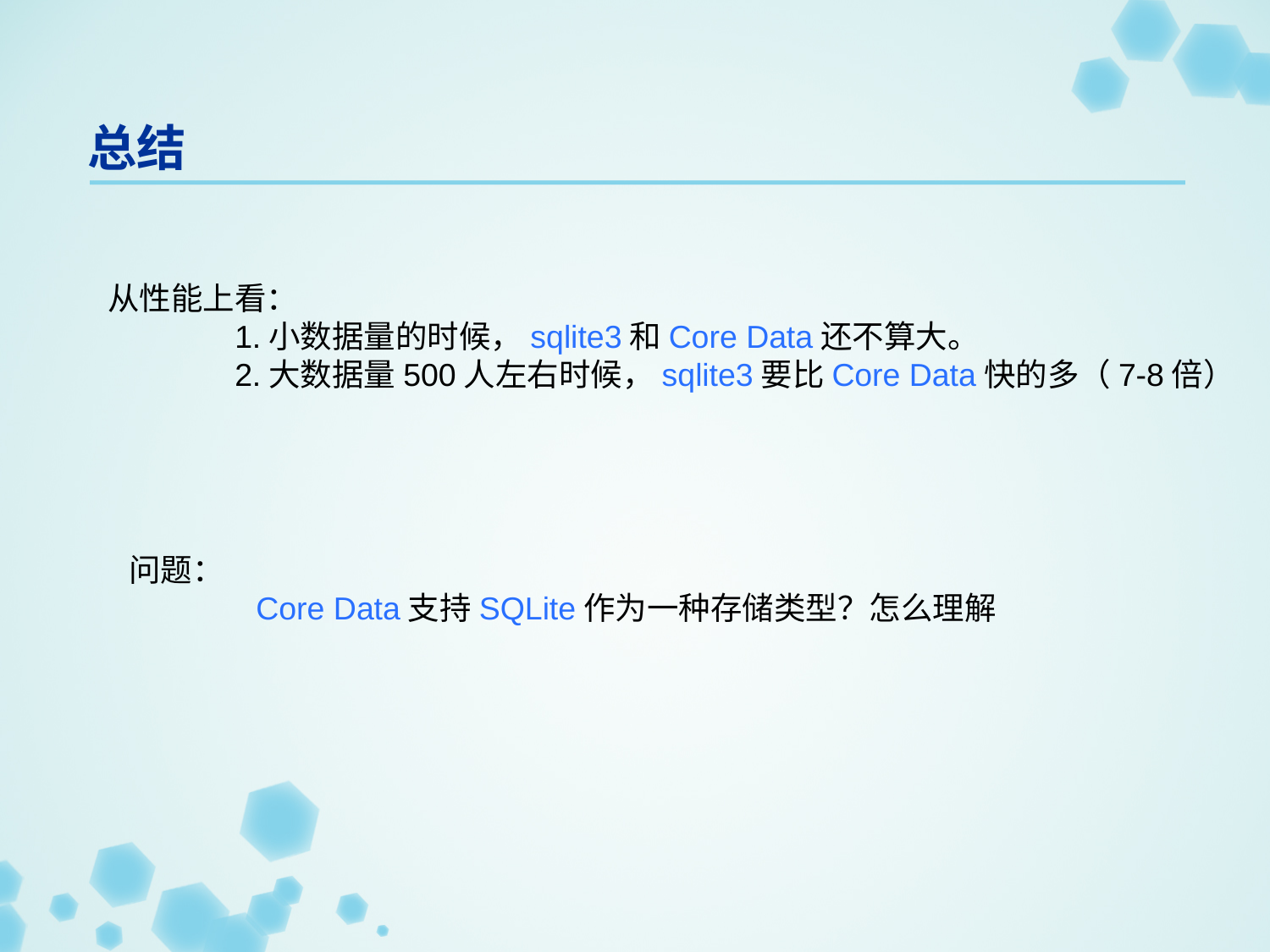

总结
从性能上看：
	1.小数据量的时候，sqlite3和Core Data还不算大。
	2.大数据量500人左右时候，sqlite3要比Core Data快的多（7-8倍）
问题：
	Core Data支持SQLite作为一种存储类型？怎么理解